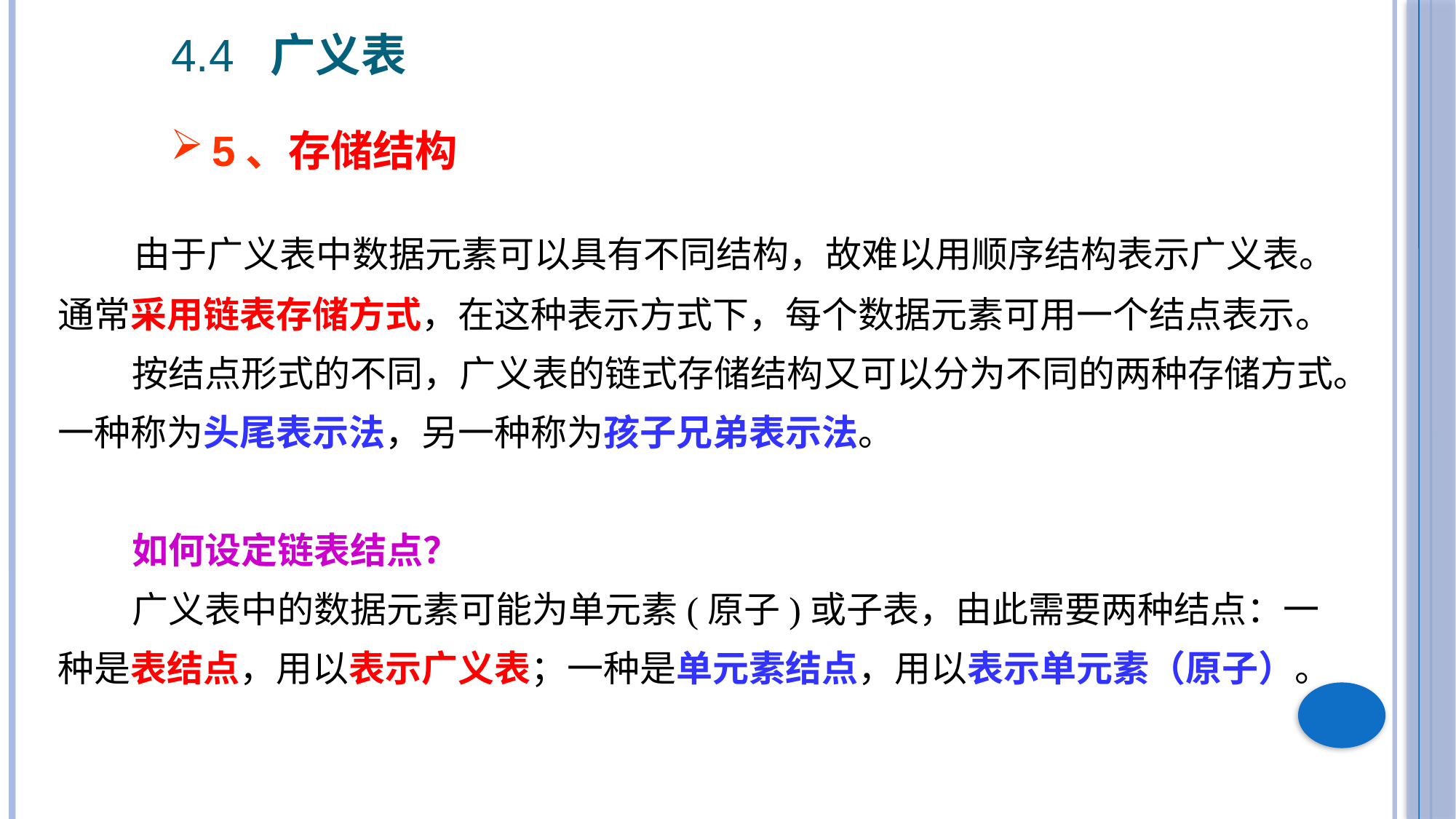

4.4  广义表
5、存储结构
       由于广义表中数据元素可以具有不同结构，故难以用顺序结构表示广义表。通常采用链表存储方式，在这种表示方式下，每个数据元素可用一个结点表示。
        按结点形式的不同，广义表的链式存储结构又可以分为不同的两种存储方式。一种称为头尾表示法，另一种称为孩子兄弟表示法。

        如何设定链表结点？
        广义表中的数据元素可能为单元素(原子)或子表，由此需要两种结点：一种是表结点，用以表示广义表；一种是单元素结点，用以表示单元素（原子）。